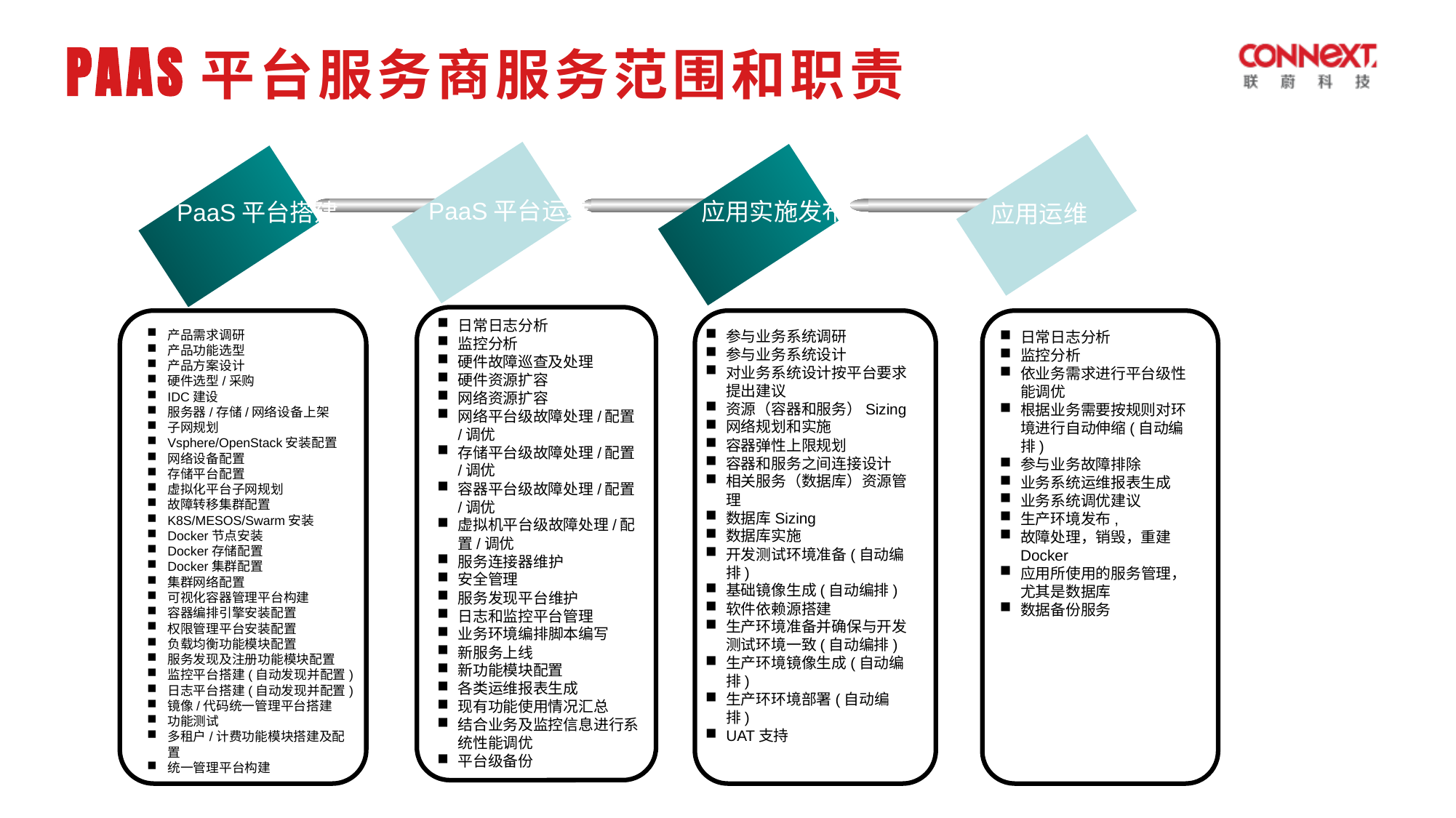

PAAS平台服务商服务范围和职责

PaaS平台运维
应用实施发布
PaaS平台搭建
应用运维

日常日志分析
监控分析
硬件故障巡查及处理
硬件资源扩容
网络资源扩容
网络平台级故障处理/配置/调优
存储平台级故障处理/配置/调优
容器平台级故障处理/配置/调优
虚拟机平台级故障处理/配置/调优
服务连接器维护
安全管理
服务发现平台维护
日志和监控平台管理
业务环境编排脚本编写
新服务上线
新功能模块配置
各类运维报表生成
现有功能使用情况汇总
结合业务及监控信息进行系统性能调优
平台级备份

产品需求调研
产品功能选型
产品方案设计
硬件选型/采购
IDC建设
服务器/存储/网络设备上架
子网规划
Vsphere/OpenStack安装配置
网络设备配置
存储平台配置
虚拟化平台子网规划
故障转移集群配置
K8S/MESOS/Swarm安装
Docker节点安装
Docker存储配置
Docker集群配置
集群网络配置
可视化容器管理平台构建
容器编排引擎安装配置
权限管理平台安装配置
负载均衡功能模块配置
服务发现及注册功能模块配置
监控平台搭建(自动发现并配置)
日志平台搭建(自动发现并配置)
镜像/代码统一管理平台搭建
功能测试
多租户/计费功能模块搭建及配置
统一管理平台构建
参与业务系统调研
参与业务系统设计
对业务系统设计按平台要求提出建议
资源（容器和服务）Sizing
网络规划和实施
容器弹性上限规划
容器和服务之间连接设计
相关服务（数据库）资源管理
数据库Sizing
数据库实施
开发测试环境准备(自动编排)
基础镜像生成(自动编排)
软件依赖源搭建
生产环境准备并确保与开发测试环境一致(自动编排)
生产环境镜像生成(自动编排)
生产环环境部署(自动编排)
UAT支持
日常日志分析
监控分析
依业务需求进行平台级性能调优
根据业务需要按规则对环境进行自动伸缩(自动编排)
参与业务故障排除
业务系统运维报表生成
业务系统调优建议
生产环境发布,
故障处理，销毁，重建Docker
应用所使用的服务管理，尤其是数据库
数据备份服务

Always
Production
Ready